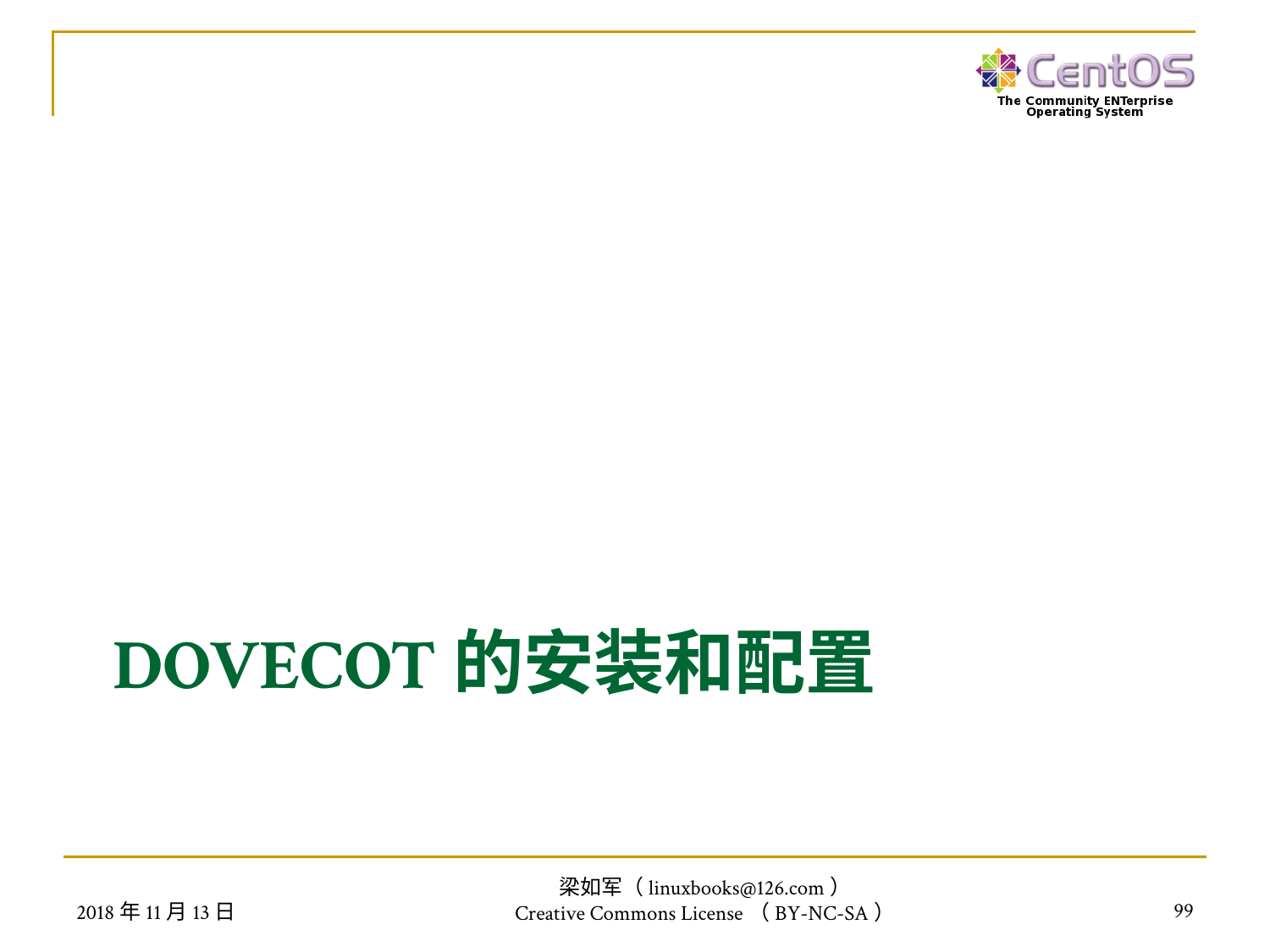

# Dovecot的安装和配置
2018年11月13日
99
梁如军（linuxbooks@126.com）
Creative Commons License（BY-NC-SA）